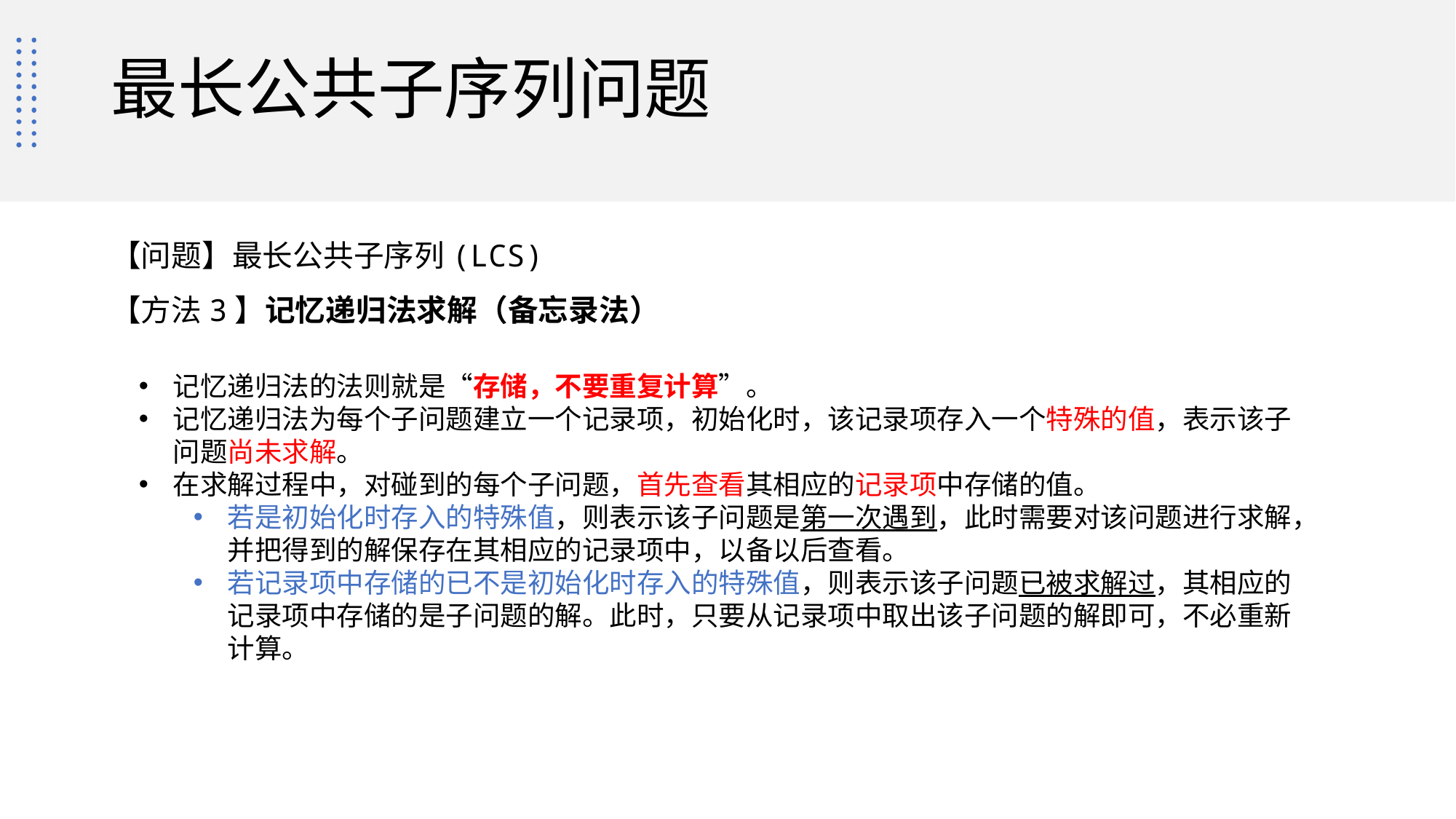

# 最长公共子序列问题
【问题】最长公共子序列(LCS)
【方法3】记忆递归法求解（备忘录法）
记忆递归法的法则就是“存储，不要重复计算”。
记忆递归法为每个子问题建立一个记录项，初始化时，该记录项存入一个特殊的值，表示该子问题尚未求解。
在求解过程中，对碰到的每个子问题，首先查看其相应的记录项中存储的值。
若是初始化时存入的特殊值，则表示该子问题是第一次遇到，此时需要对该问题进行求解，并把得到的解保存在其相应的记录项中，以备以后查看。
若记录项中存储的已不是初始化时存入的特殊值，则表示该子问题已被求解过，其相应的记录项中存储的是子问题的解。此时，只要从记录项中取出该子问题的解即可，不必重新计算。